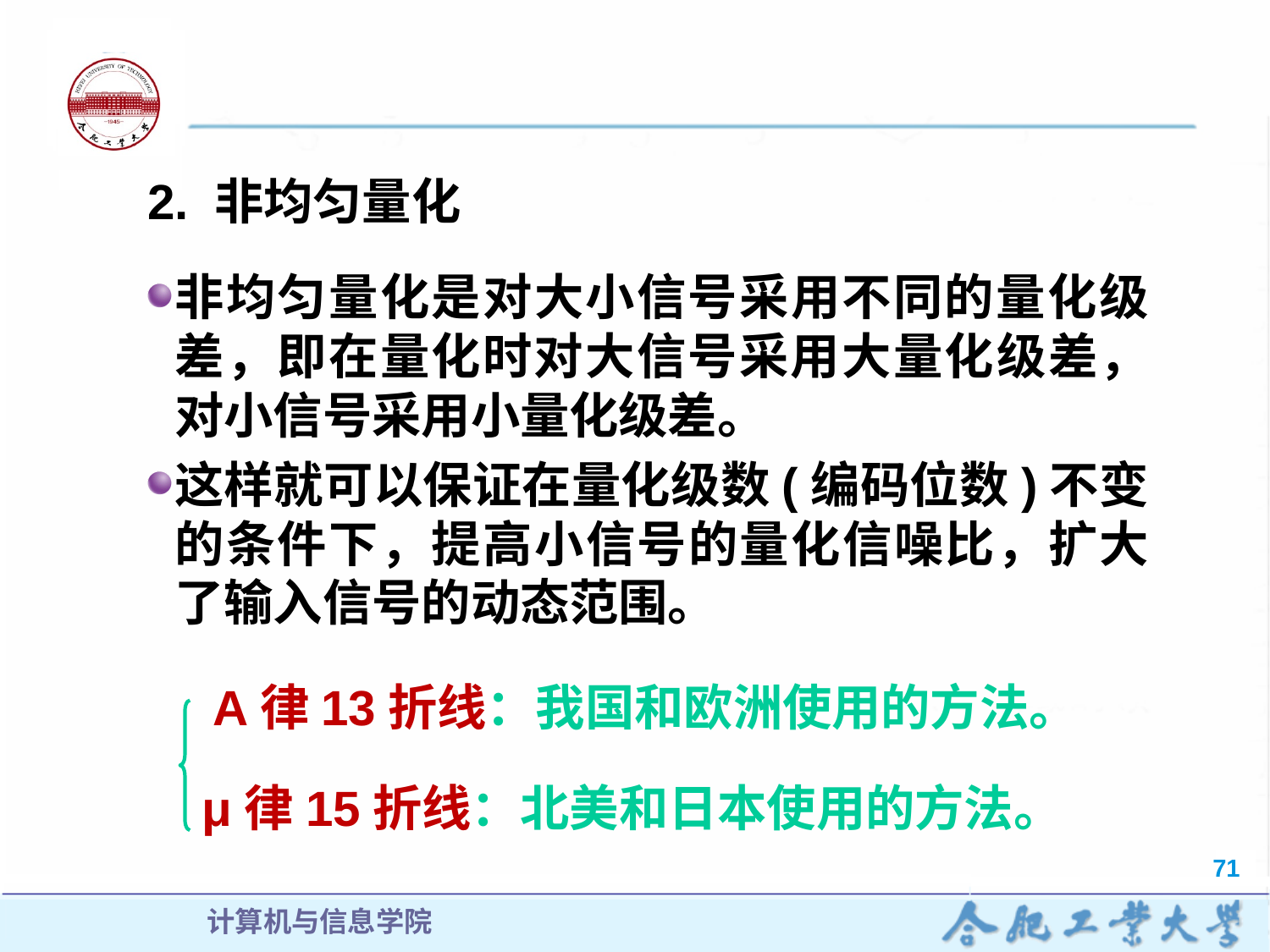

2. 非均匀量化
非均匀量化是对大小信号采用不同的量化级差，即在量化时对大信号采用大量化级差，对小信号采用小量化级差。
这样就可以保证在量化级数(编码位数)不变的条件下，提高小信号的量化信噪比，扩大了输入信号的动态范围。
A律13折线：我国和欧洲使用的方法。

μ律15折线：北美和日本使用的方法。